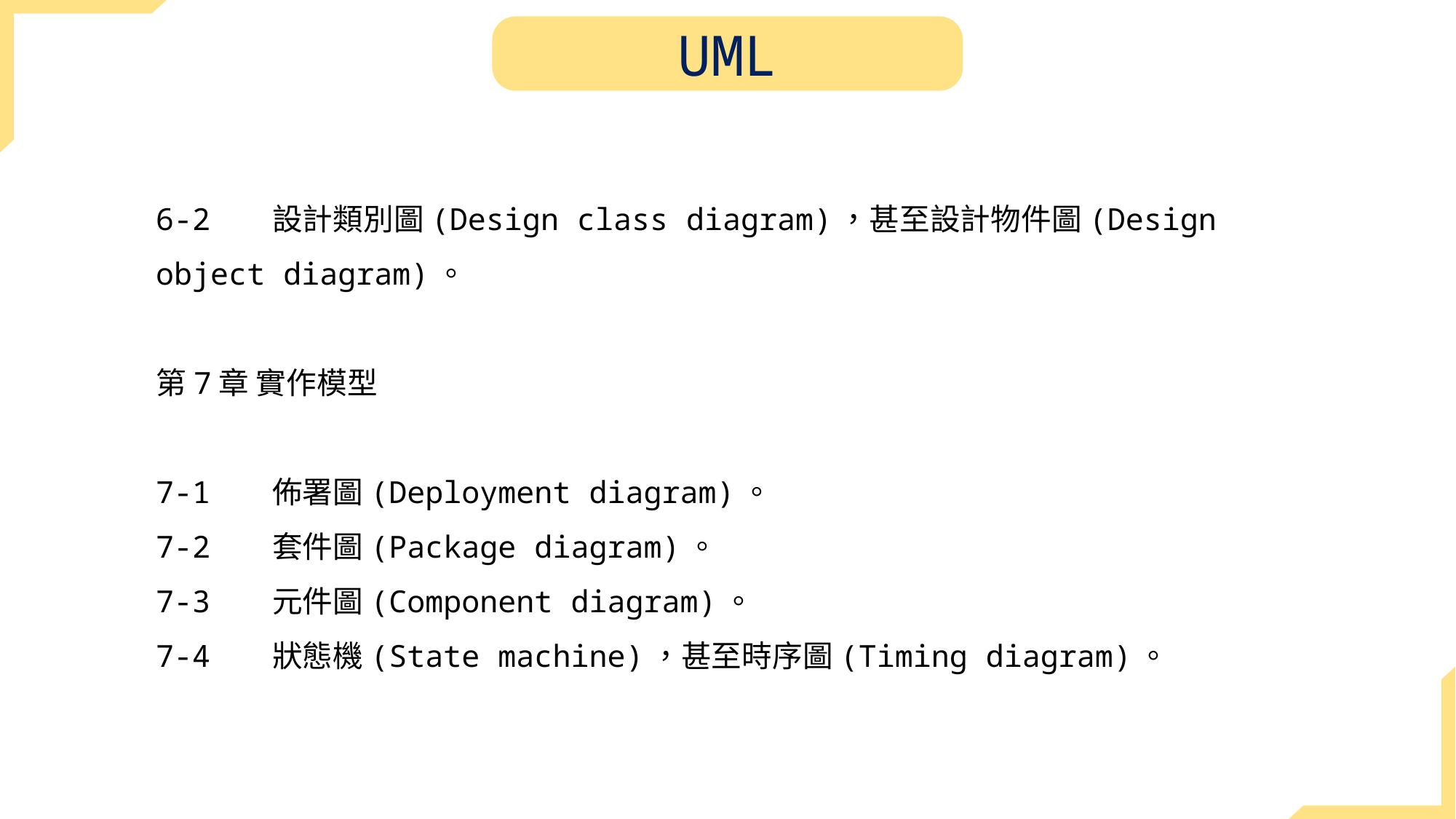

UML
6-2   設計類別圖(Design class diagram)，甚至設計物件圖(Design object diagram)。

第7章 實作模型

7-1   佈署圖(Deployment diagram)。
7-2   套件圖(Package diagram)。
7-3   元件圖(Component diagram)。
7-4   狀態機(State machine)，甚至時序圖(Timing diagram)。